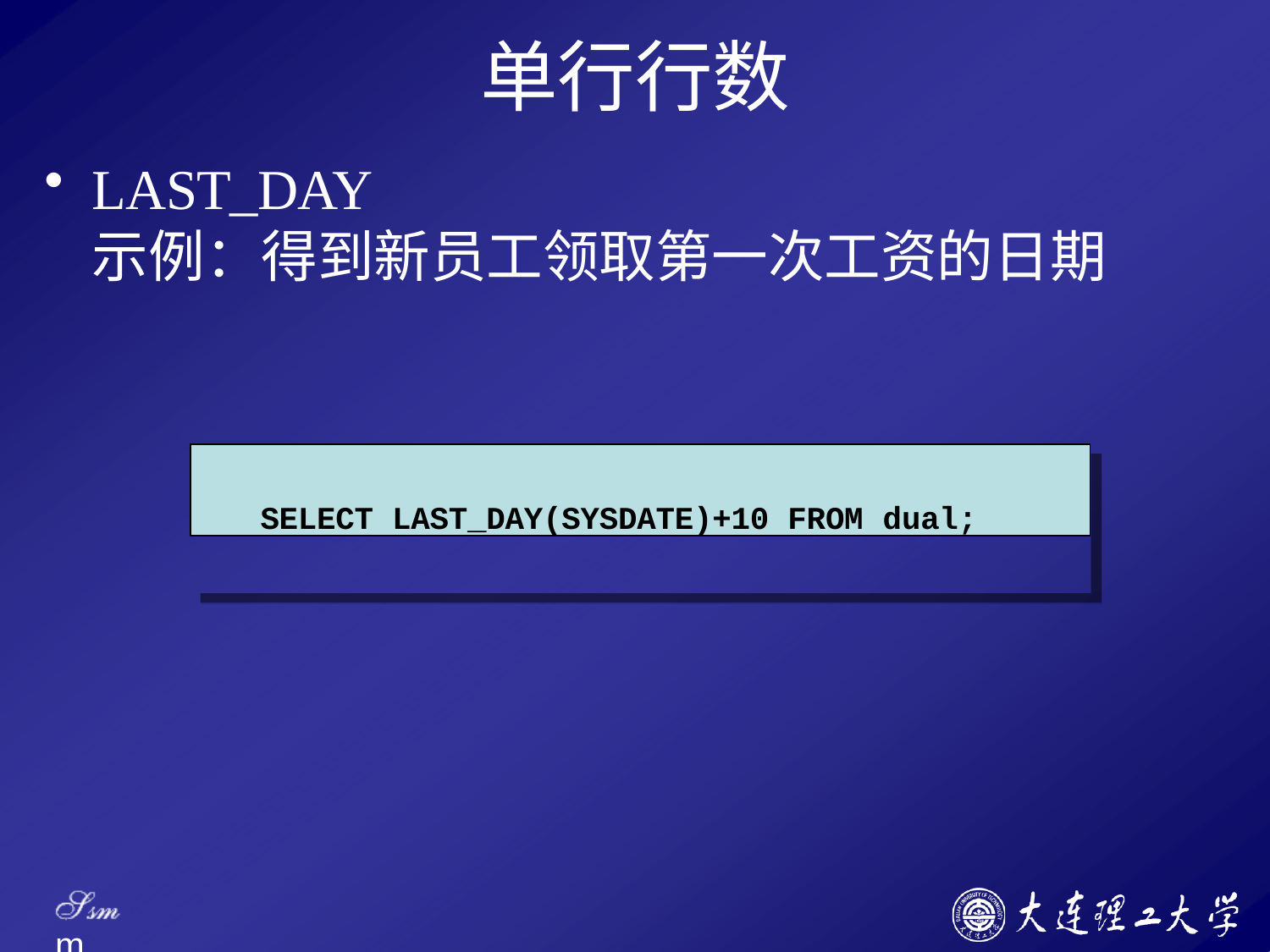

# 单行行数
LAST_DAY
示例：得到新员工领取第一次工资的日期

SELECT LAST_DAY(SYSDATE)+10 FROM dual;

Ssm